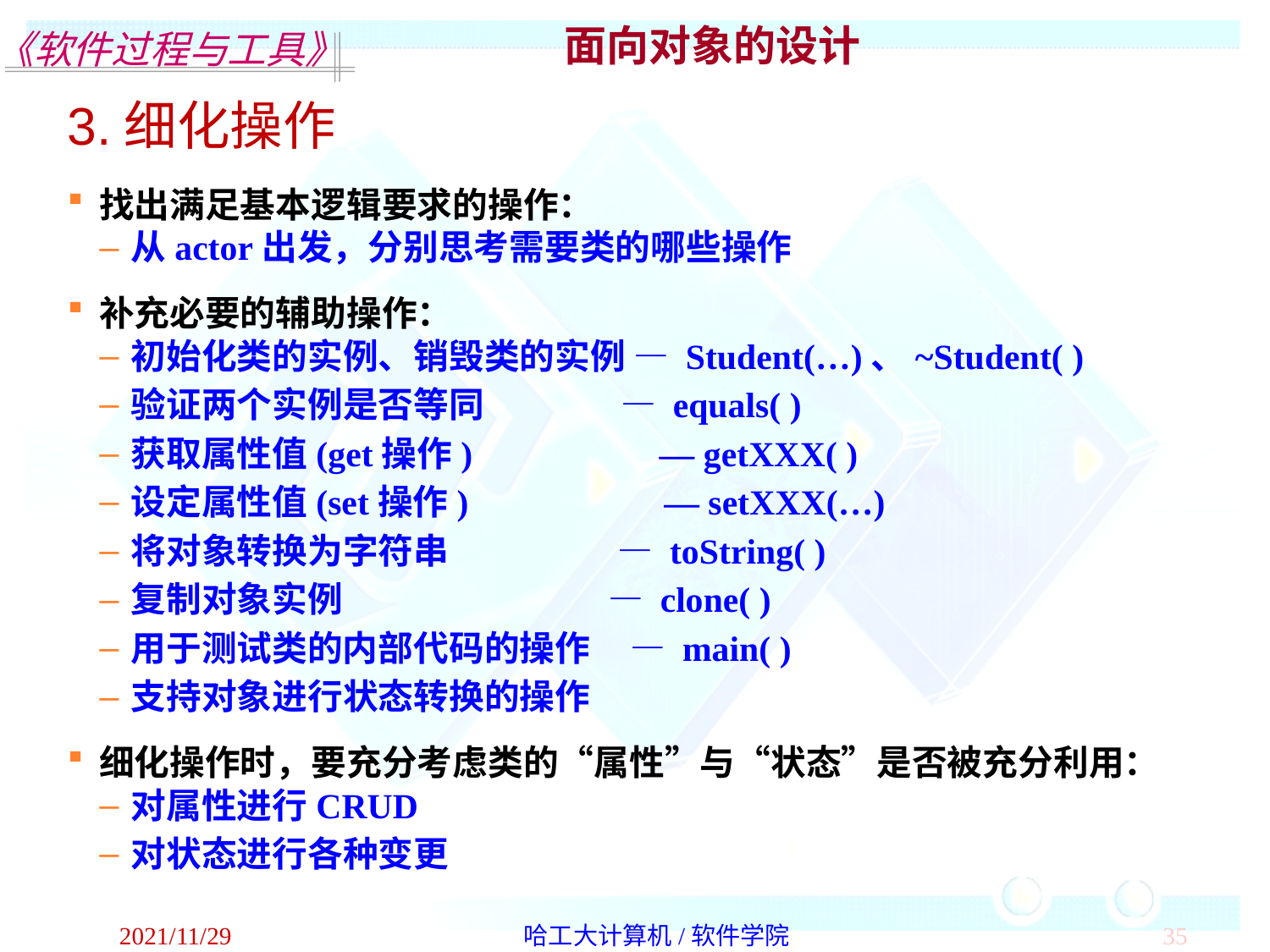

面向对象的设计
3.细化操作
找出满足基本逻辑要求的操作：
从actor出发，分别思考需要类的哪些操作
补充必要的辅助操作：
初始化类的实例、销毁类的实例 — Student(…)、~Student( )
验证两个实例是否等同                 — equals( )
获取属性值(get操作)                     — getXXX( )
设定属性值(set操作)                      — setXXX(…)
将对象转换为字符串                     — toString( )
复制对象实例                                 — clone( )
用于测试类的内部代码的操作     — main( )
支持对象进行状态转换的操作
细化操作时，要充分考虑类的“属性”与“状态”是否被充分利用：
对属性进行CRUD
对状态进行各种变更